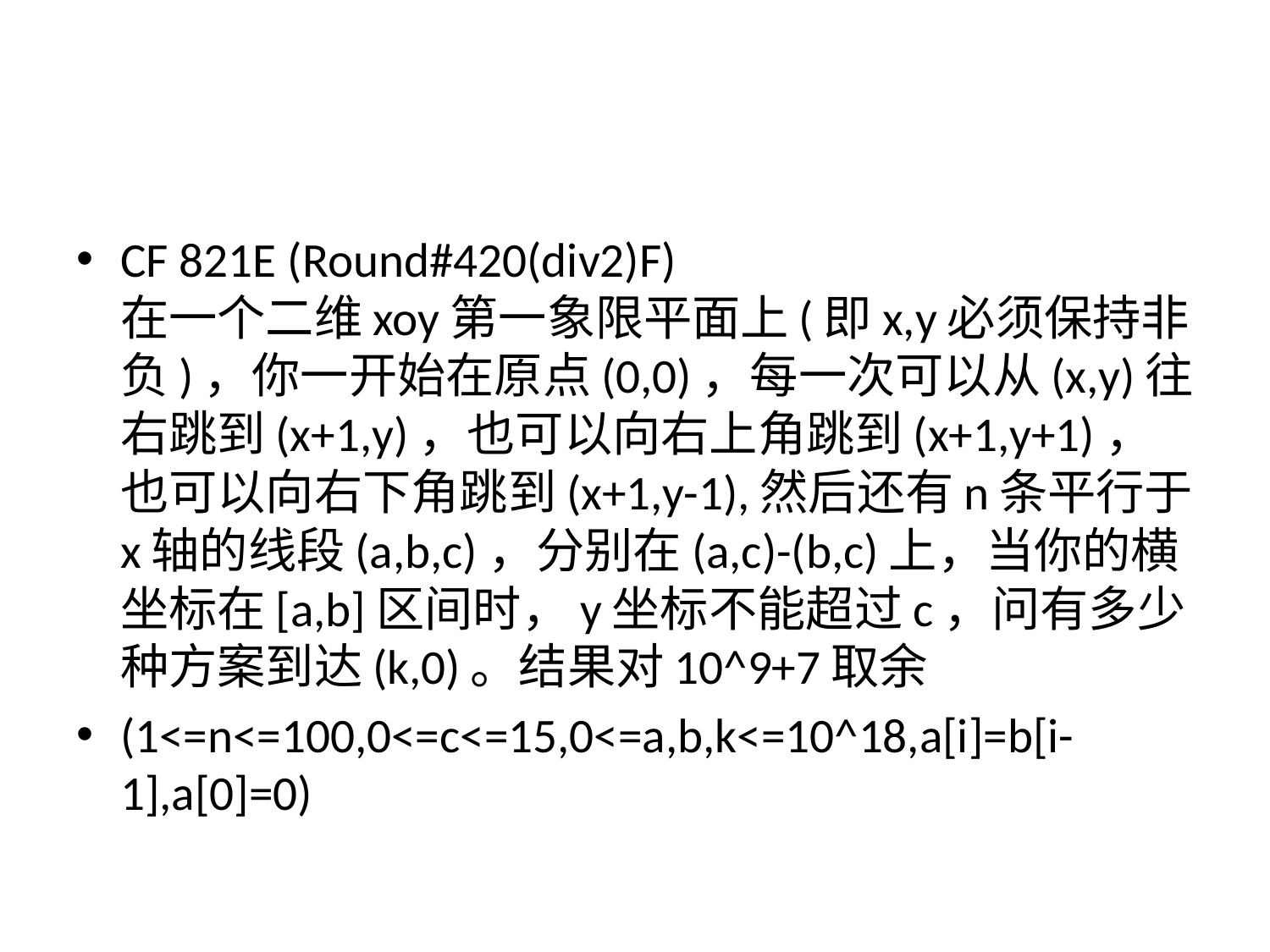

#
CF 821E (Round#420(div2)F)
在一个二维xoy第一象限平面上(即x,y必须保持非负)，你一开始在原点(0,0)，每一次可以从(x,y)往右跳到(x+1,y)，也可以向右上角跳到(x+1,y+1)，也可以向右下角跳到(x+1,y-1),然后还有n条平行于x轴的线段(a,b,c)，分别在(a,c)-(b,c)上，当你的横坐标在[a,b]区间时，y坐标不能超过c，问有多少种方案到达(k,0)。结果对10^9+7取余
(1<=n<=100,0<=c<=15,0<=a,b,k<=10^18,a[i]=b[i-1],a[0]=0)